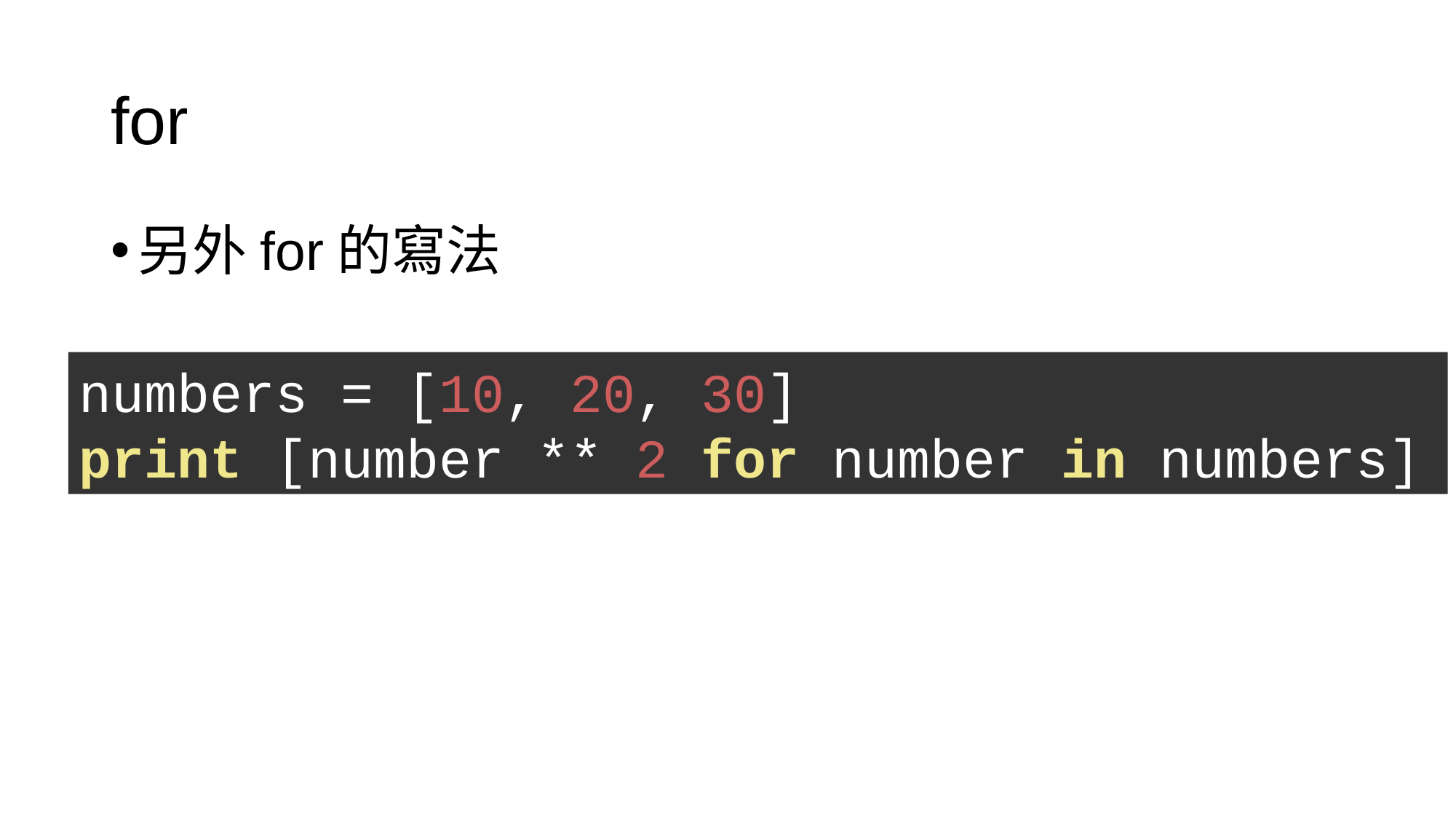

# for
另外for的寫法
numbers = [10, 20, 30]
print [number ** 2 for number in numbers]